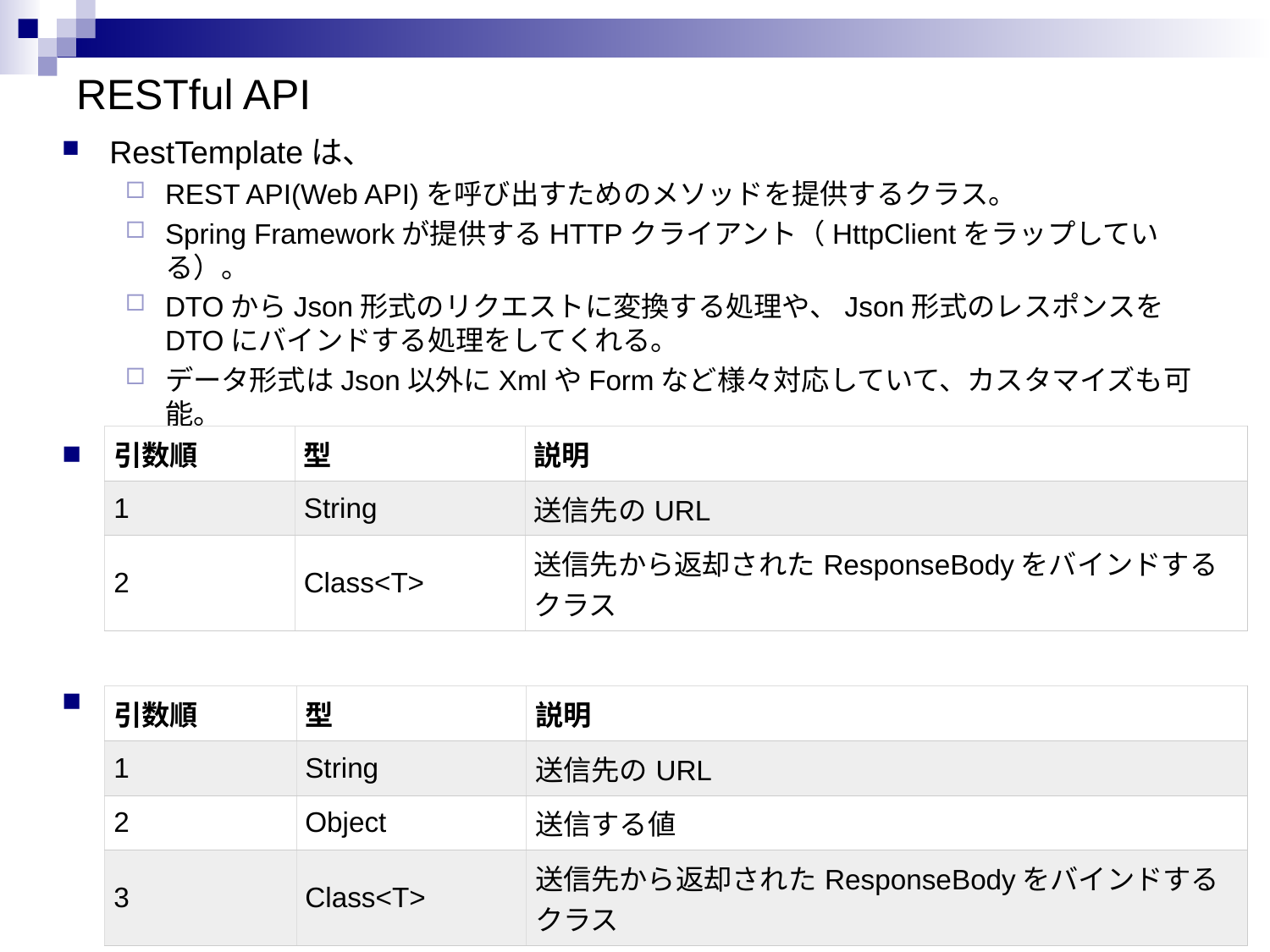

# RESTful API
RestTemplateは、
REST API(Web API)を呼び出すためのメソッドを提供するクラス。
Spring Frameworkが提供するHTTPクライアント（HttpClientをラップしている）。
DTOからJson形式のリクエストに変換する処理や、Json形式のレスポンスをDTOにバインドする処理をしてくれる。
データ形式はJson以外にXmlやFormなど様々対応していて、カスタマイズも可能。
GET送信（getForObjectの引数）

POST送信（postForObjectの引数）

| 引数順 | 型 | 説明 |
| --- | --- | --- |
| 1 | String | 送信先のURL |
| 2 | Class<T> | 送信先から返却されたResponseBodyをバインドするクラス |
| 引数順 | 型 | 説明 |
| --- | --- | --- |
| 1 | String | 送信先のURL |
| 2 | Object | 送信する値 |
| 3 | Class<T> | 送信先から返却されたResponseBodyをバインドするクラス |